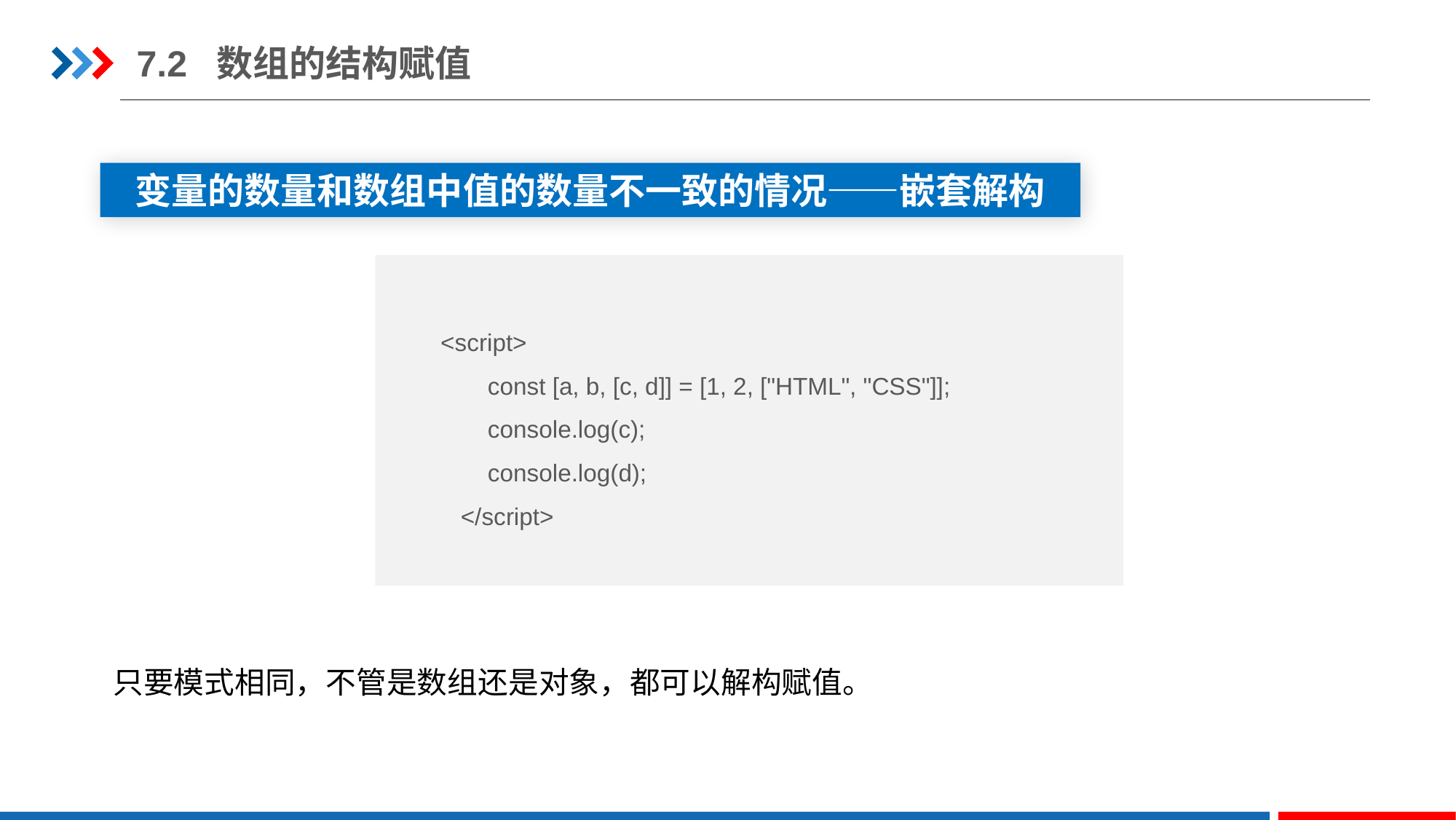

7.2  数组的结构赋值
变量的数量和数组中值的数量不一致的情况——嵌套解构

 <script>
        const [a, b, [c, d]] = [1, 2, ["HTML", "CSS"]];
        console.log(c);
        console.log(d);
    </script>
只要模式相同，不管是数组还是对象，都可以解构赋值。